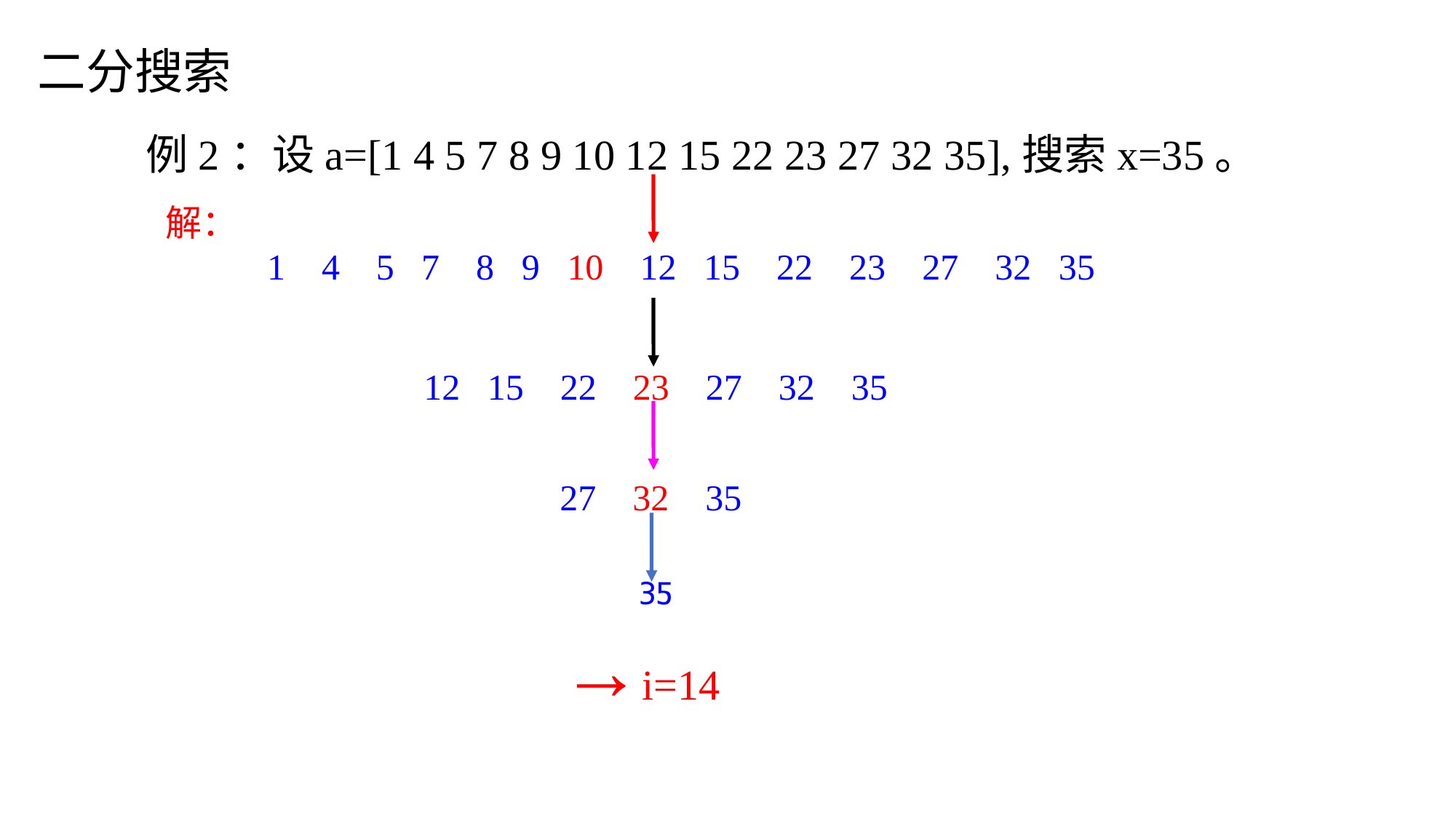

二分搜索
例2：设a=[1 4 5 7 8 9 10 12 15 22 23 27 32 35],搜索x=35。

解：
         1    4    5   7    8   9   10    12   15    22    23    27    32   35

12   15    22    23    27    32    35

27    32    35

35
→i=14